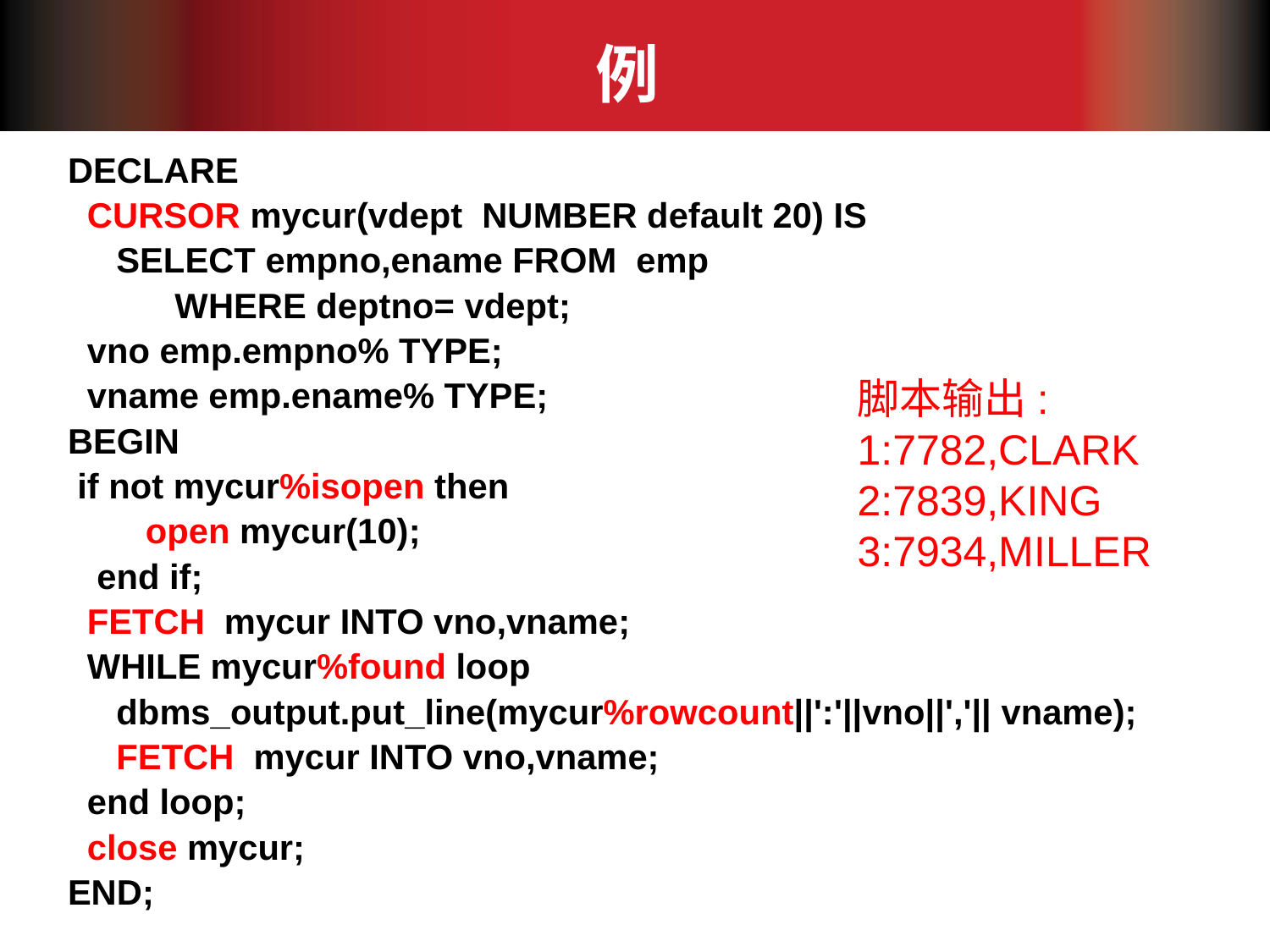

# 例
DECLARE
  CURSOR mycur(vdept  NUMBER default 20) IS
     SELECT empno,ename FROM  emp
           WHERE deptno= vdept;
  vno emp.empno% TYPE;
  vname emp.ename% TYPE;
BEGIN
 if not mycur%isopen then
        open mycur(10);
   end if;
  FETCH  mycur INTO vno,vname;
  WHILE mycur%found loop
     dbms_output.put_line(mycur%rowcount||':'||vno||','|| vname);
     FETCH  mycur INTO vno,vname;
  end loop;
  close mycur;
END;
脚本输出:
1:7782,CLARK
2:7839,KING
3:7934,MILLER